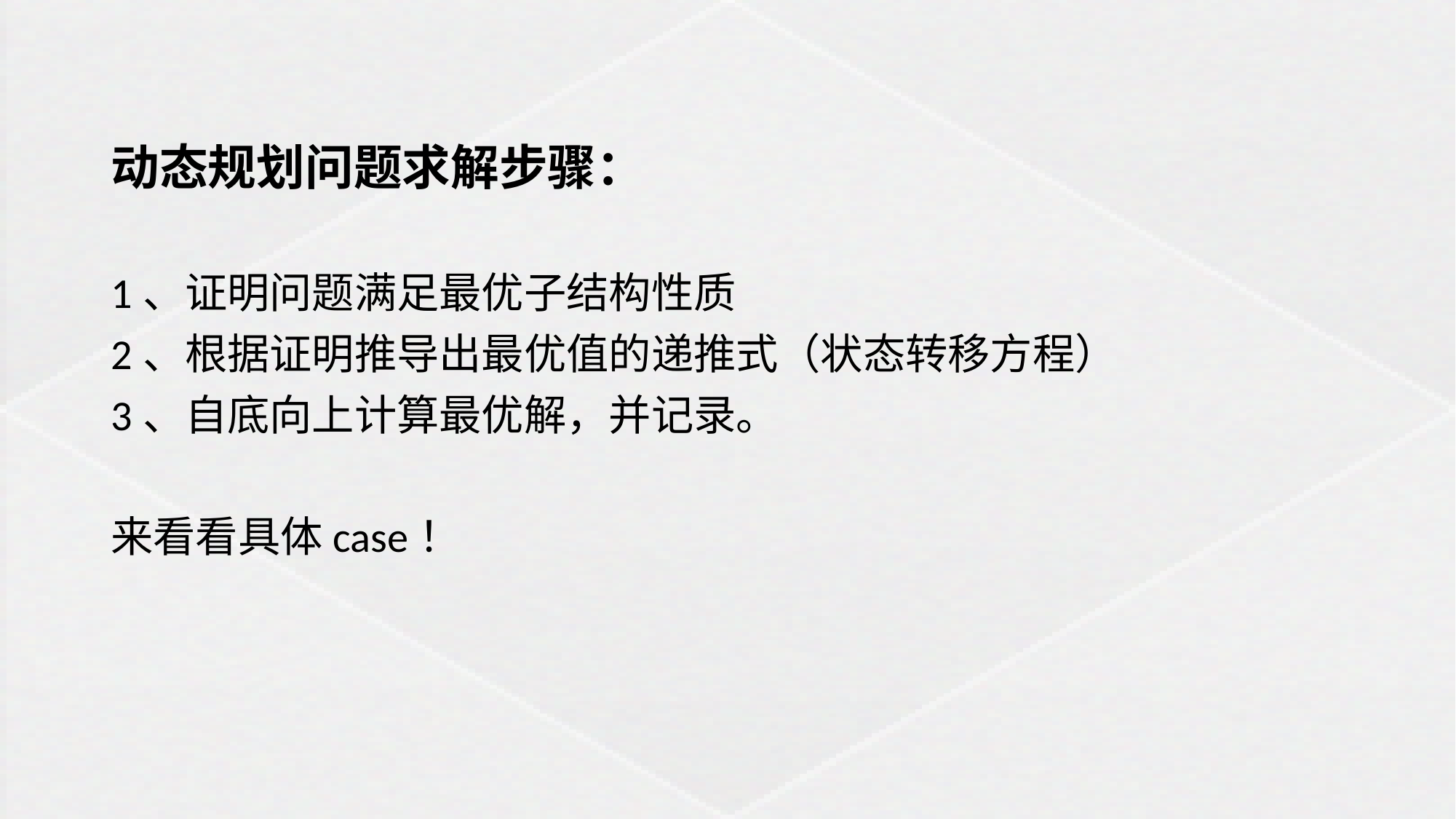

动态规划问题求解步骤：

1、证明问题满足最优子结构性质
2、根据证明推导出最优值的递推式（状态转移方程）
3、自底向上计算最优解，并记录。

来看看具体case！